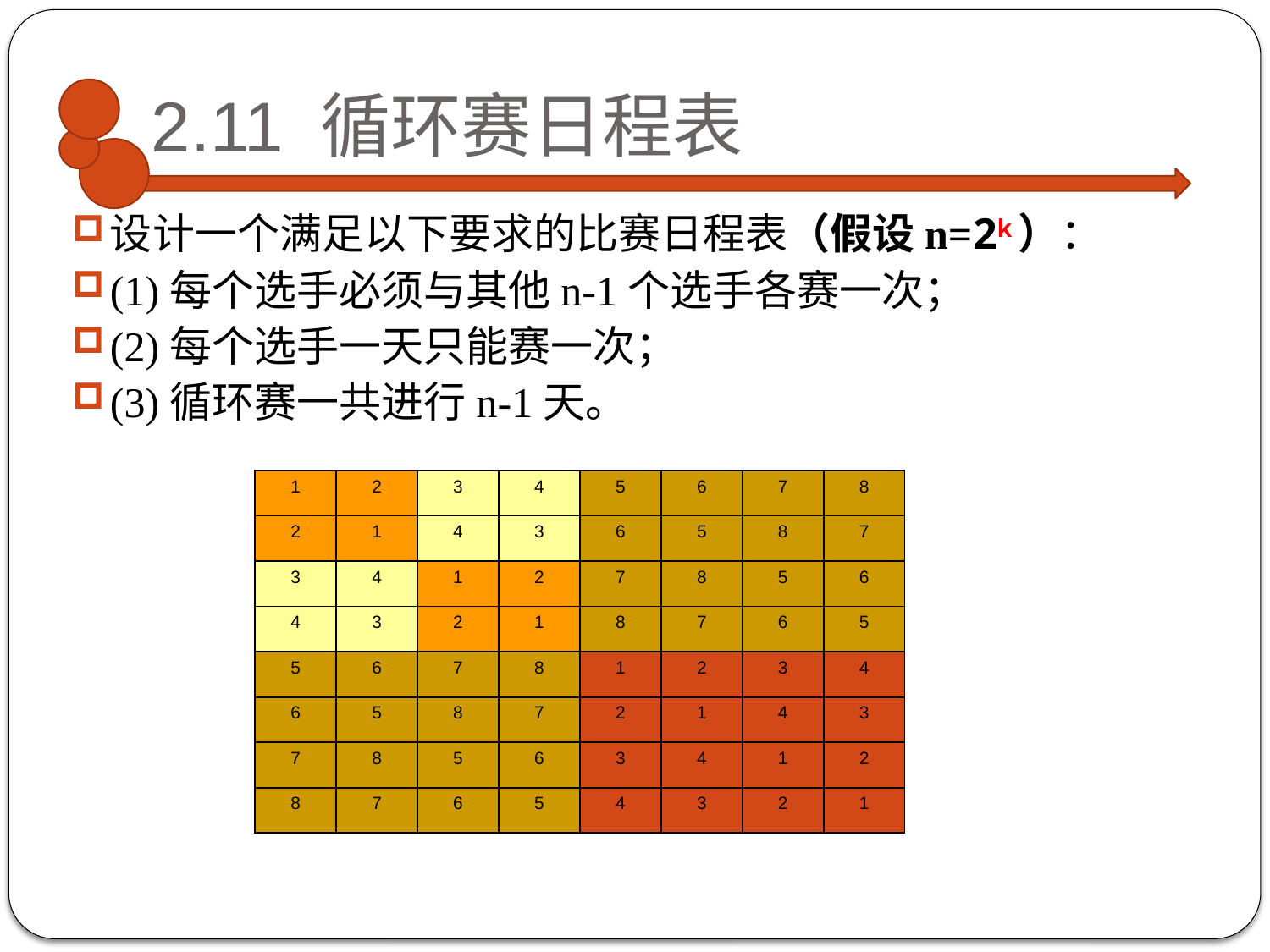

# 2.11 循环赛日程表
设计一个满足以下要求的比赛日程表（假设n=2k）：
(1)每个选手必须与其他n-1个选手各赛一次；
(2)每个选手一天只能赛一次；
(3)循环赛一共进行n-1天。

| 1 | 2 | 3 | 4 | 5 | 6 | 7 | 8 |
| --- | --- | --- | --- | --- | --- | --- | --- |
| 2 | 1 | 4 | 3 | 6 | 5 | 8 | 7 |
| 3 | 4 | 1 | 2 | 7 | 8 | 5 | 6 |
| 4 | 3 | 2 | 1 | 8 | 7 | 6 | 5 |
| 5 | 6 | 7 | 8 | 1 | 2 | 3 | 4 |
| 6 | 5 | 8 | 7 | 2 | 1 | 4 | 3 |
| 7 | 8 | 5 | 6 | 3 | 4 | 1 | 2 |
| 8 | 7 | 6 | 5 | 4 | 3 | 2 | 1 |